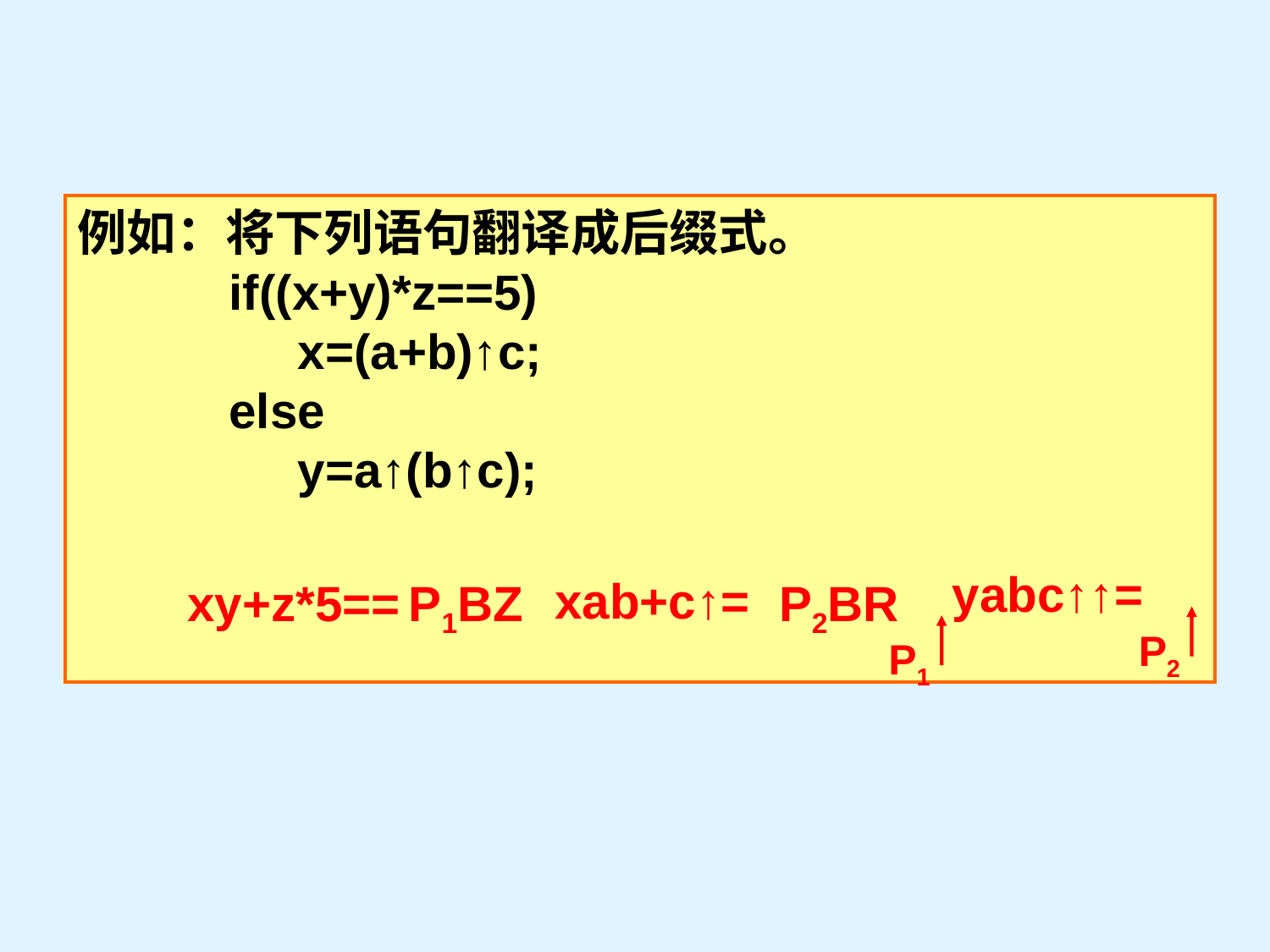

例如：将下列语句翻译成后缀式。
           if((x+y)*z==5)
                x=(a+b)↑c;
           else
                y=a↑(b↑c);

yabc↑↑=
xab+c↑=
xy+z*5==
P1BZ
P2BR

P2
P1